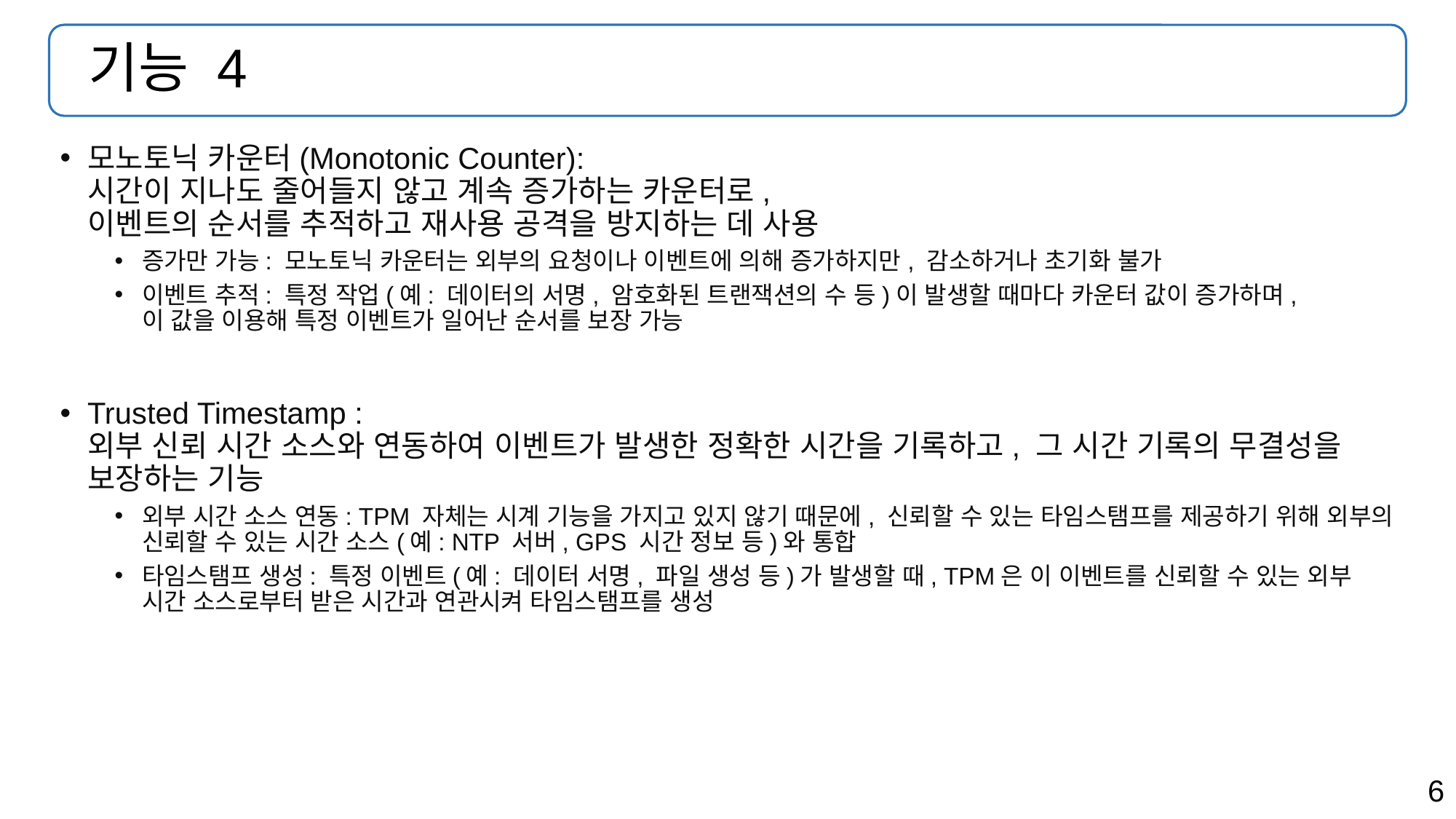

# 기능 4
모노토닉 카운터(Monotonic Counter):
시간이 지나도 줄어들지 않고 계속 증가하는 카운터로,
이벤트의 순서를 추적하고 재사용 공격을 방지하는 데 사용
증가만 가능: 모노토닉 카운터는 외부의 요청이나 이벤트에 의해 증가하지만, 감소하거나 초기화 불가
이벤트 추적: 특정 작업(예: 데이터의 서명, 암호화된 트랜잭션의 수 등)이 발생할 때마다 카운터 값이 증가하며,
이 값을 이용해 특정 이벤트가 일어난 순서를 보장 가능

Trusted Timestamp :
외부 신뢰 시간 소스와 연동하여 이벤트가 발생한 정확한 시간을 기록하고, 그 시간 기록의 무결성을 보장하는 기능
외부 시간 소스 연동: TPM 자체는 시계 기능을 가지고 있지 않기 때문에, 신뢰할 수 있는 타임스탬프를 제공하기 위해 외부의 신뢰할 수 있는 시간 소스(예: NTP 서버, GPS 시간 정보 등)와 통합
타임스탬프 생성: 특정 이벤트(예: 데이터 서명, 파일 생성 등)가 발생할 때, TPM은 이 이벤트를 신뢰할 수 있는 외부 시간 소스로부터 받은 시간과 연관시켜 타임스탬프를 생성